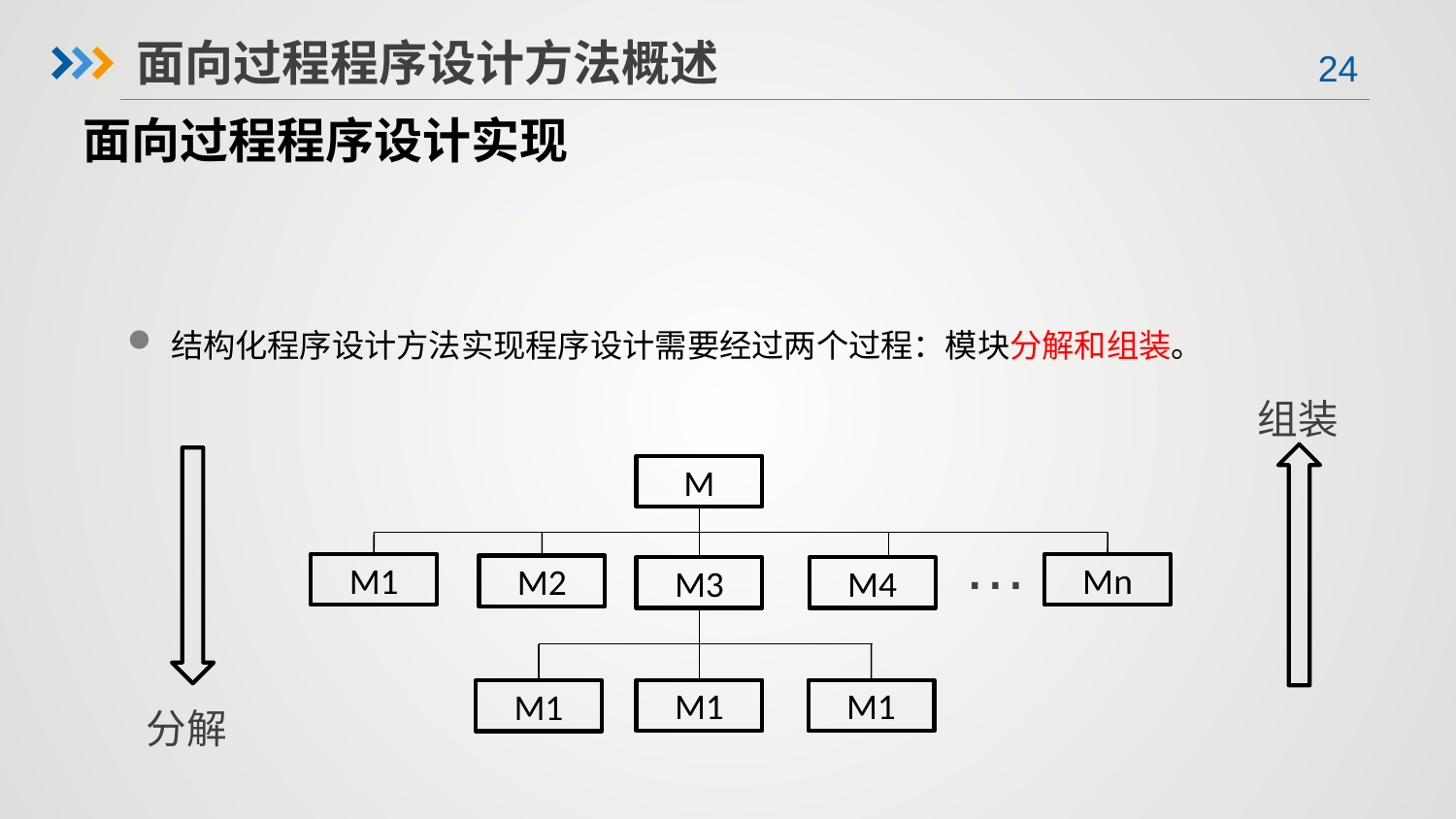

面向过程程序设计方法概述
面向过程程序设计实现
结构化程序设计方法实现程序设计需要经过两个过程：模块分解和组装。

组装

M
…
M1
Mn
M2
M3
M4
M1
M1
M1
分解